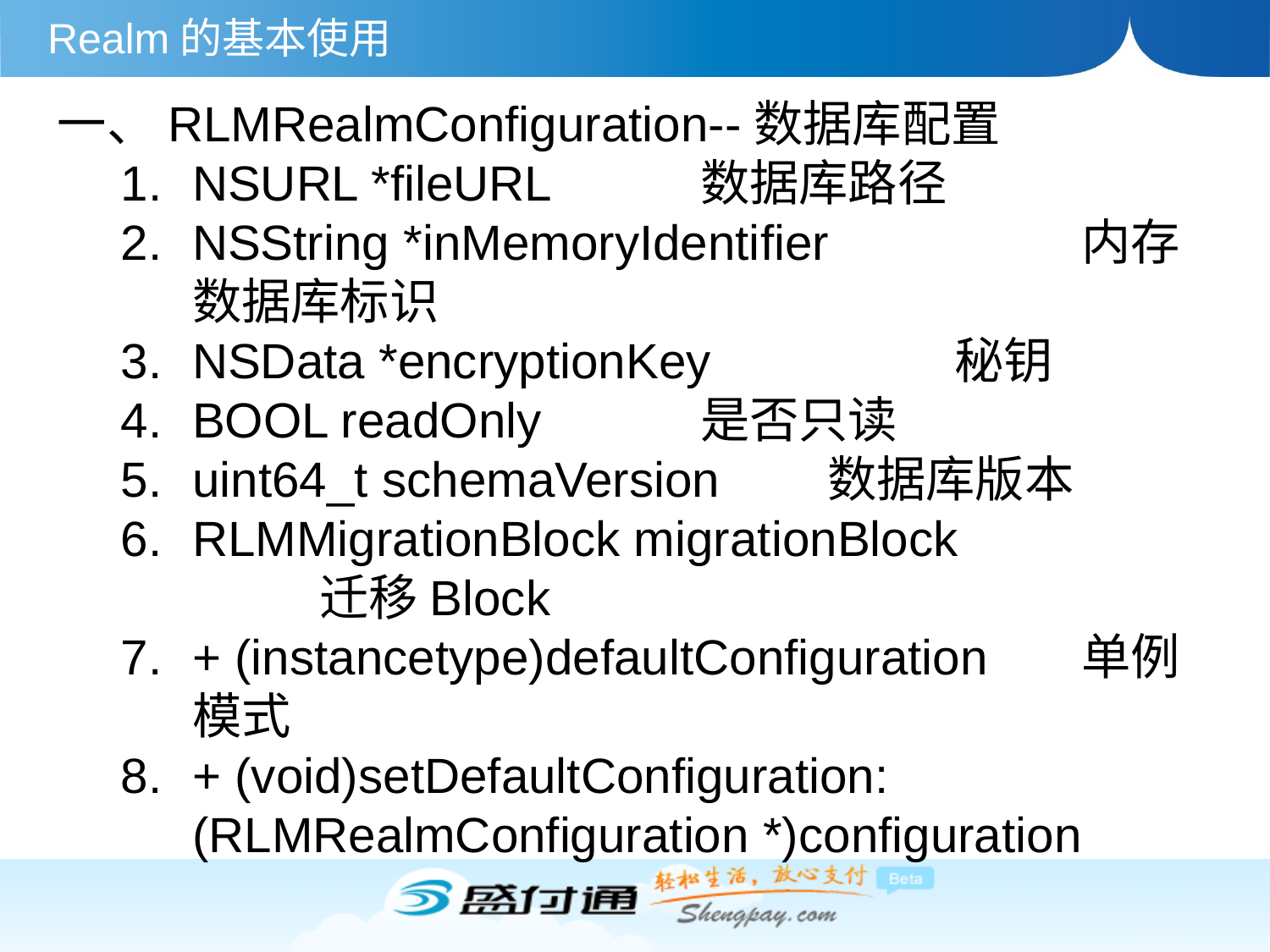

Realm的基本使用
一、RLMRealmConfiguration--数据库配置
NSURL *fileURL		数据库路径
NSString *inMemoryIdentifier		内存数据库标识
NSData *encryptionKey		秘钥
BOOL readOnly		是否只读
uint64_t schemaVersion	数据库版本
RLMMigrationBlock migrationBlock		迁移Block
+ (instancetype)defaultConfiguration	单例模式
+ (void)setDefaultConfiguration:(RLMRealmConfiguration *)configuration